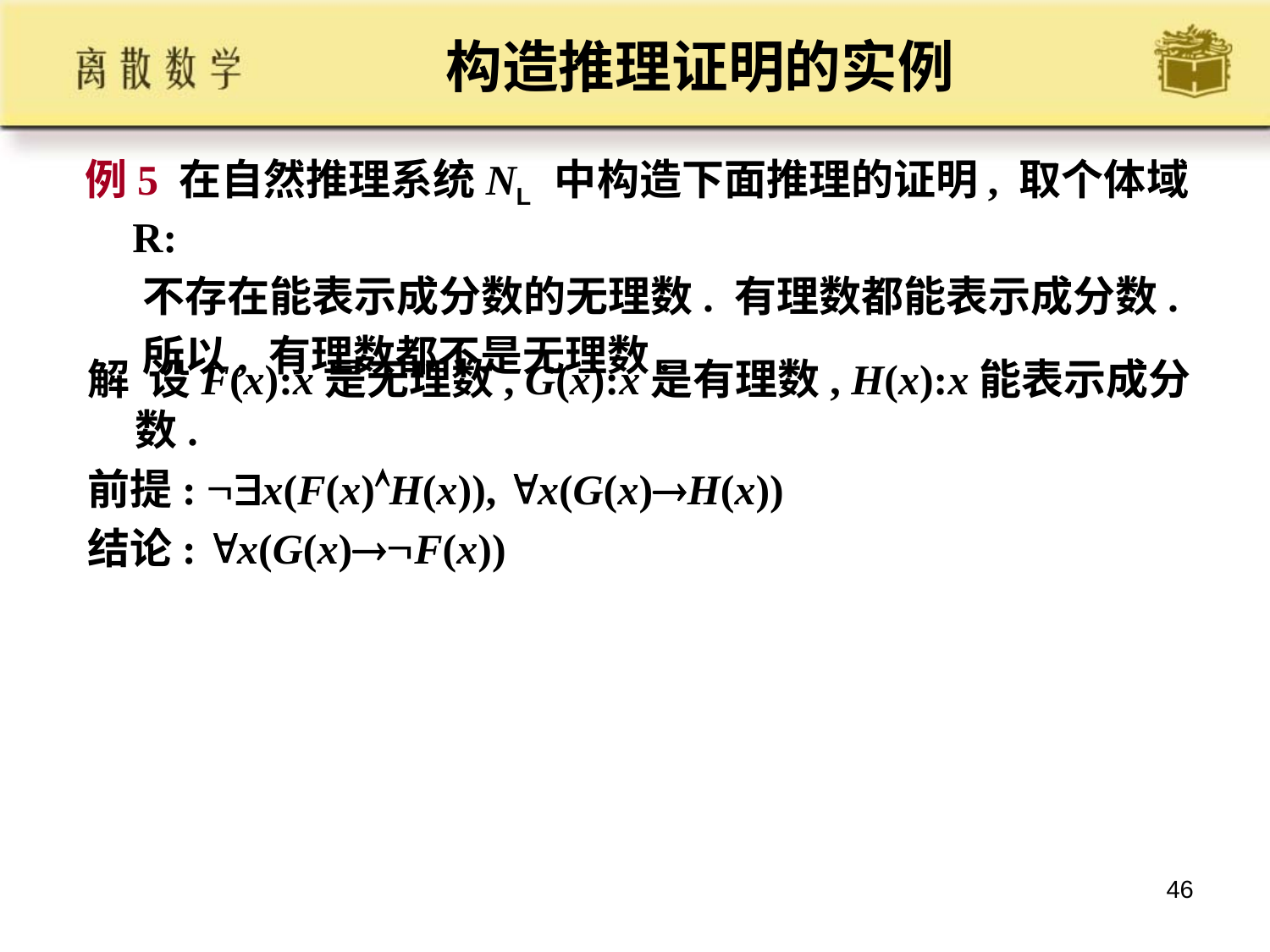

# 构造推理证明的实例
例5 在自然推理系统NL  中构造下面推理的证明, 取个体域R:
     不存在能表示成分数的无理数. 有理数都能表示成分数.
     所以, 有理数都不是无理数.
解  设F(x):x是无理数, G(x):x是有理数, H(x):x能表示成分数.
前提: ¬∃x(F(x)∧H(x)), ∀x(G(x)→H(x))
结论: ∀x(G(x)→¬F(x))
46